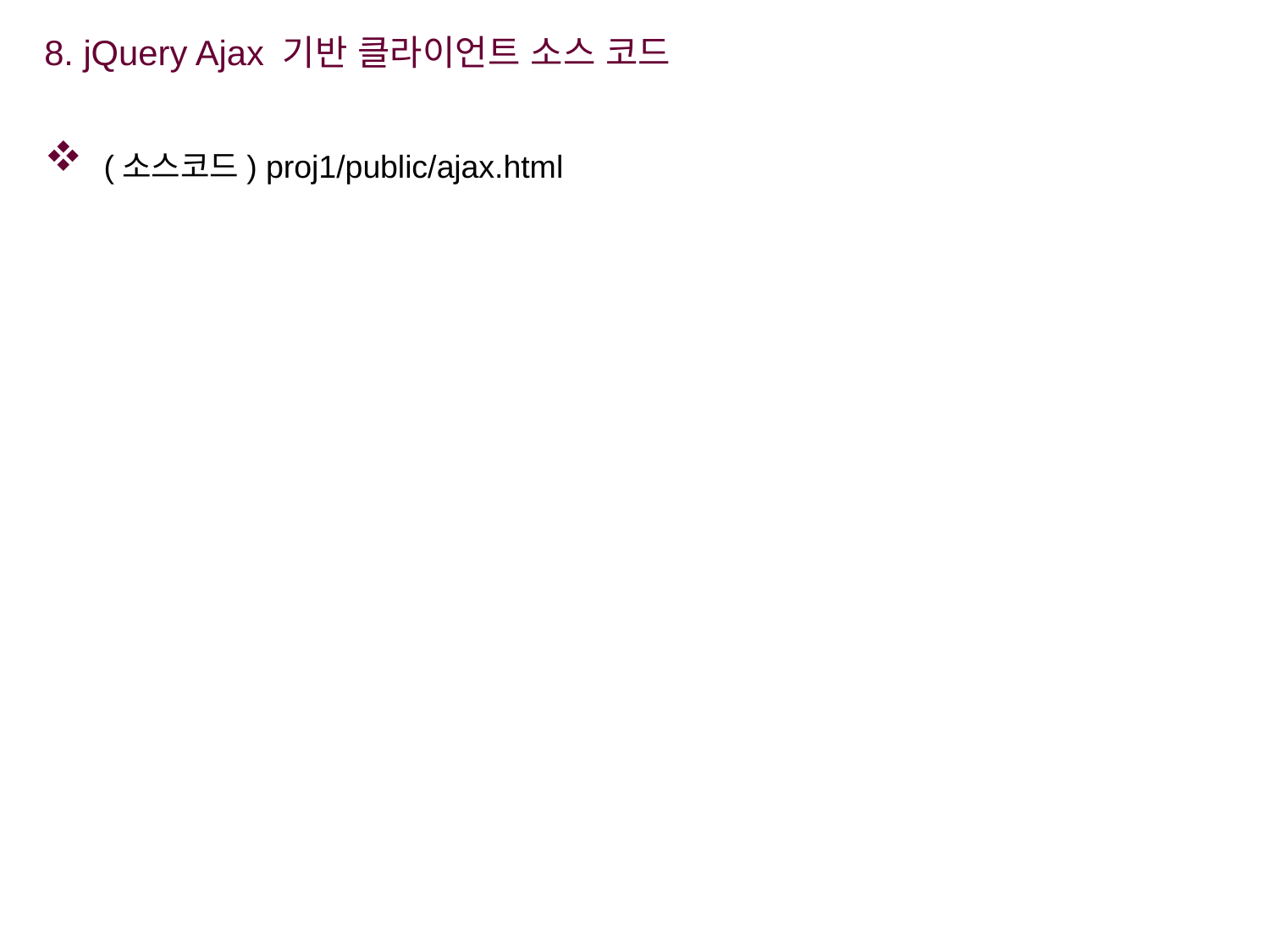

# 8. jQuery Ajax 기반 클라이언트 소스 코드
 (소스코드) proj1/public/ajax.html